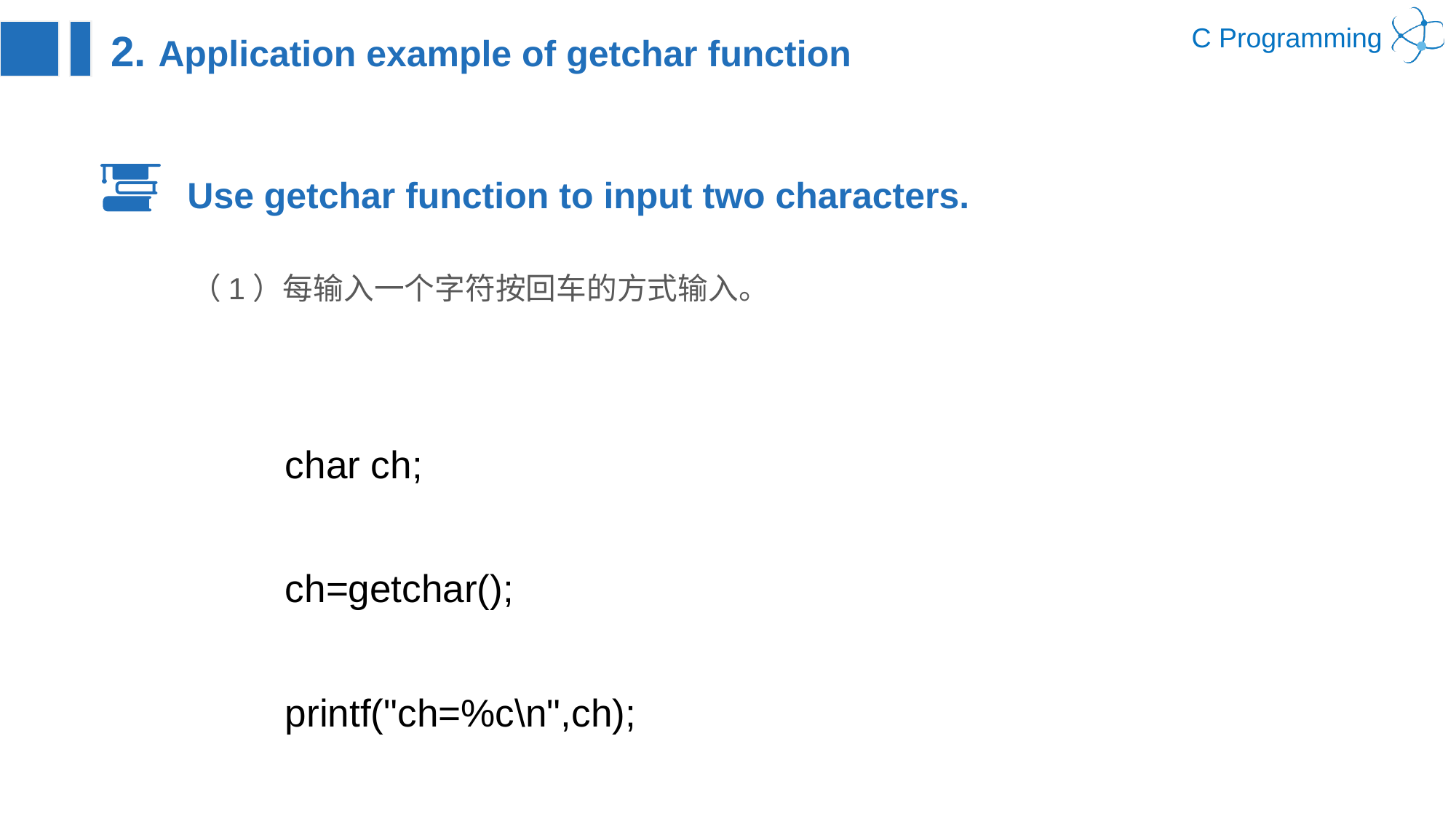

2. Application example of getchar function

Use getchar function to input two characters.

（1）每输入一个字符按回车的方式输入。
char ch;
ch=getchar();
printf("ch=%c\n",ch);